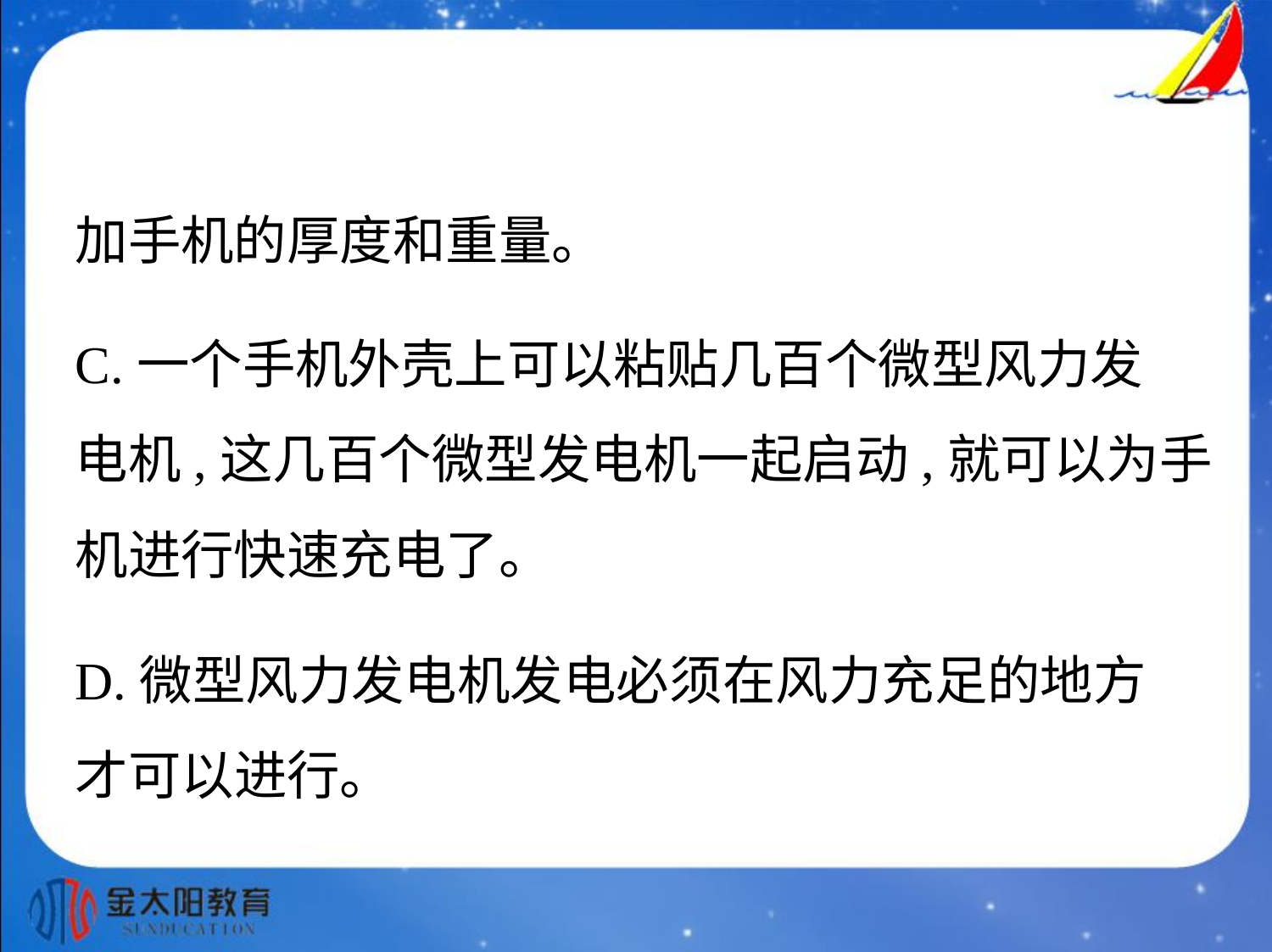

加手机的厚度和重量。
C.一个手机外壳上可以粘贴几百个微型风力发
电机,这几百个微型发电机一起启动,就可以为手
机进行快速充电了。
D.微型风力发电机发电必须在风力充足的地方
才可以进行。